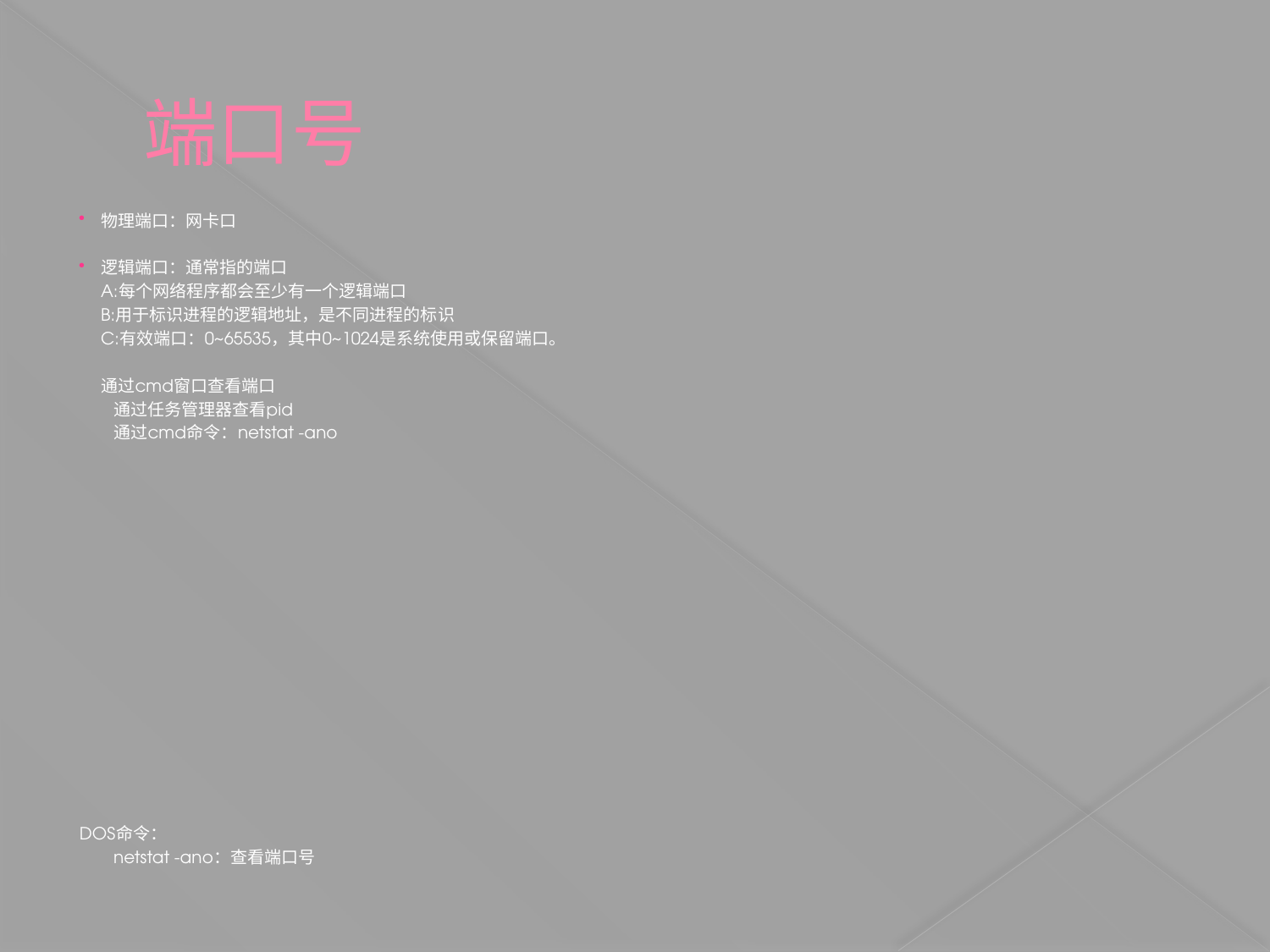

# 端口号
物理端口：网卡口

逻辑端口：通常指的端口
	A:每个网络程序都会至少有一个逻辑端口
	B:用于标识进程的逻辑地址，是不同进程的标识
	C:有效端口：0~65535，其中0~1024是系统使用或保留端口。

	通过cmd窗口查看端口
		通过任务管理器查看pid
		通过cmd命令：netstat -ano

DOS命令：
		netstat -ano：查看端口号